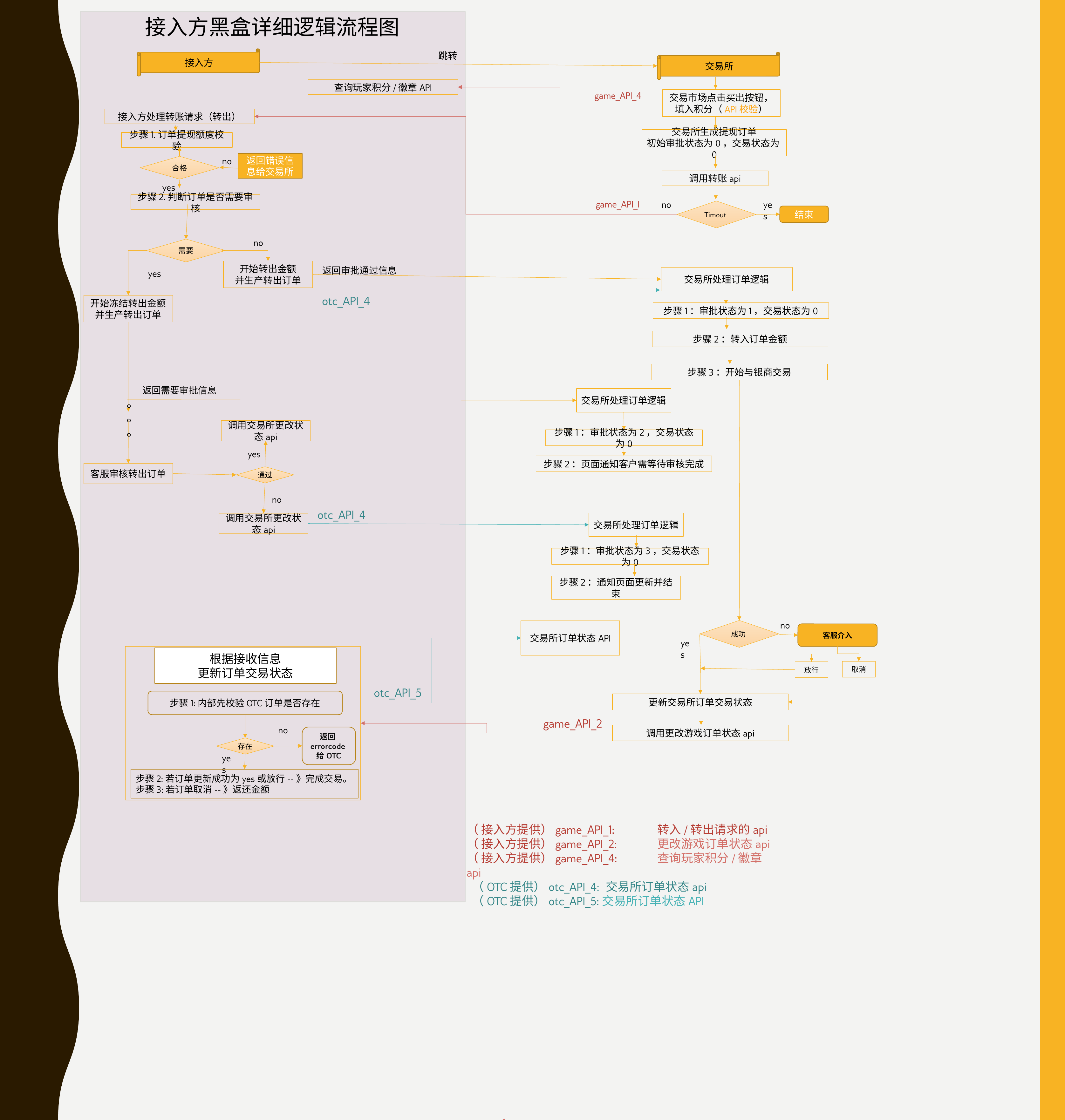

接入方黑盒详细逻辑流程图
跳转
接入方
交易所
查询玩家积分/徽章API
game_API_4

交易市场点击买出按钮，填入积分（API校验）
接入方处理转账请求（转出）
交易所生成提现订单
初始审批状态为0，交易状态为0
步骤1.订单提现额度校验
no
返回错误信息给交易所
合格
调用转账api
yes
步骤2.判断订单是否需要审核
game_API_I

no
yes
Timout
结束
no
需要
开始转出金额
并生产转出订单
返回审批通过信息
yes
交易所处理订单逻辑
otc_API_4
开始冻结转出金额
并生产转出订单
步骤1：审批状态为1，交易状态为0
步骤2：转入订单金额
步骤3：开始与银商交易
返回需要审批信息
交易所处理订单逻辑
。。。
调用交易所更改状态api
步骤1：审批状态为2，交易状态为0
yes
步骤2：页面通知客户需等待审核完成
客服审核转出订单
通过
no
otc_API_4
交易所处理订单逻辑
调用交易所更改状态api
步骤1：审批状态为3，交易状态为0
步骤2：通知页面更新并结束
no
成功
交易所订单状态API
客服介入
yes

根据接收信息
更新订单交易状态
取消
放行
otc_API_5
步骤1:内部先校验OTC订单是否存在
更新交易所订单交易状态
game_API_2
no
调用更改游戏订单状态api
返回errorcode给OTC
存在
yes
步骤2:若订单更新成功为yes或放行--》完成交易。
步骤3:若订单取消--》返还金额
（ 接入方提供）game_API_1:	转入/转出请求的api
（ 接入方提供）game_API_2:	更改游戏订单状态api
（ 接入方提供）game_API_4:	查询玩家积分/徽章api
 （OTC提供）otc_API_4: 交易所订单状态api
 （OTC提供）otc_API_5:交易所订单状态API

no
game_API_2